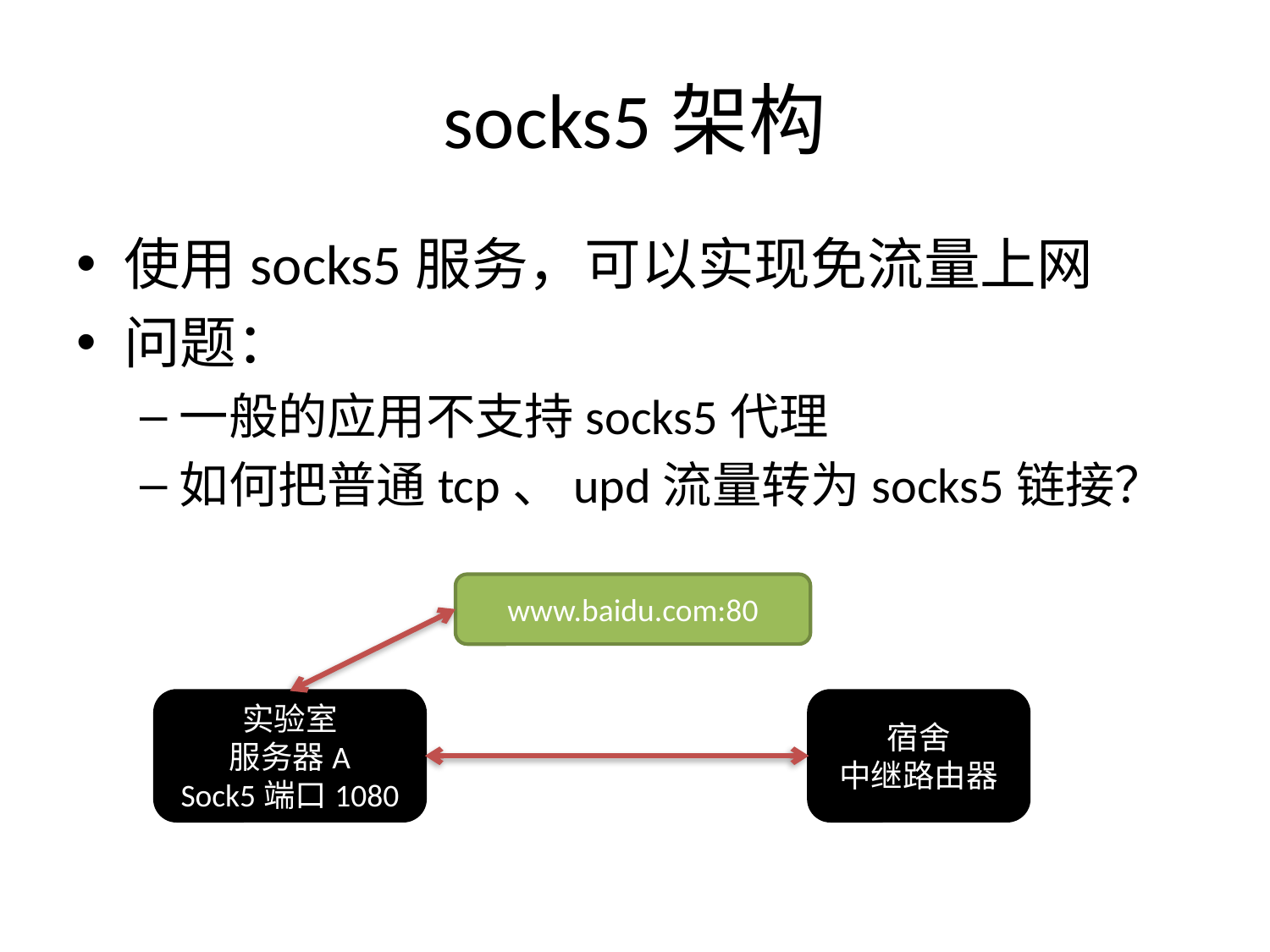

# socks5架构
使用socks5服务，可以实现免流量上网
问题：
一般的应用不支持socks5代理
如何把普通tcp、upd流量转为socks5链接？
www.baidu.com:80
实验室
服务器A
Sock5端口1080
宿舍
中继路由器